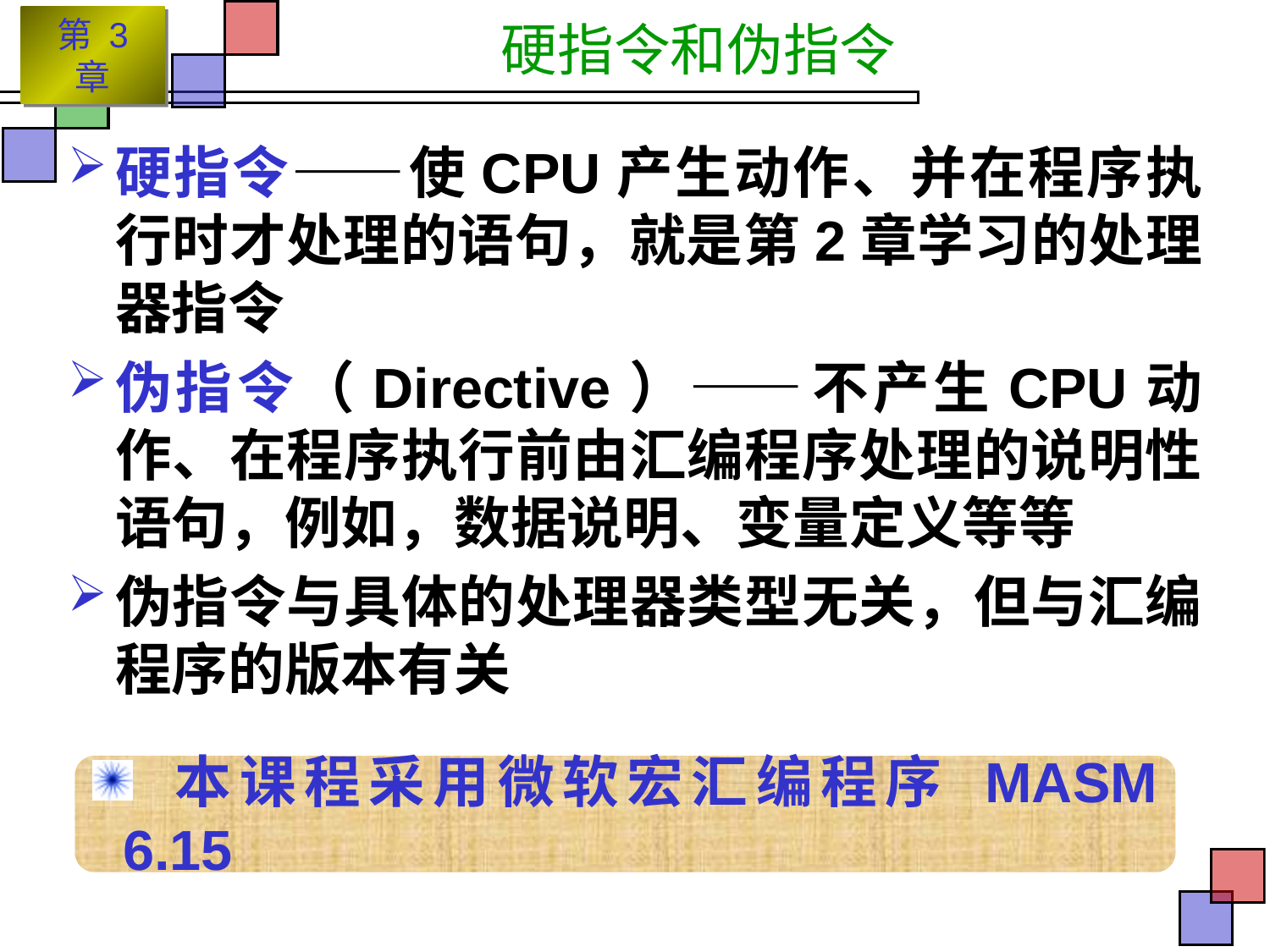

# 硬指令和伪指令
硬指令——使CPU产生动作、并在程序执行时才处理的语句，就是第2章学习的处理器指令
伪指令（Directive）——不产生CPU动作、在程序执行前由汇编程序处理的说明性语句，例如，数据说明、变量定义等等
伪指令与具体的处理器类型无关，但与汇编程序的版本有关
 本课程采用微软宏汇编程序 MASM 6.15